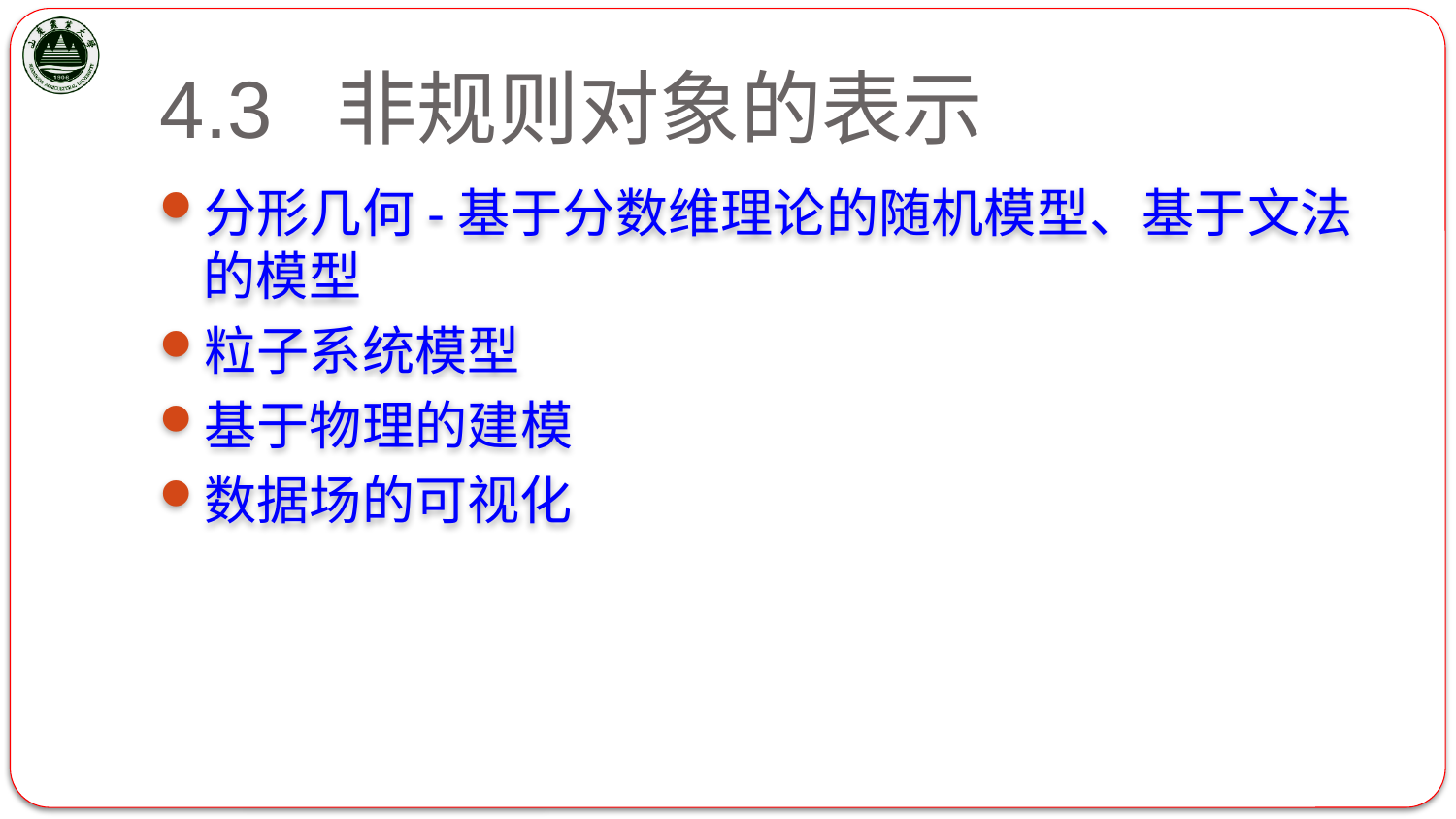

# 4.3  非规则对象的表示
分形几何-基于分数维理论的随机模型、基于文法的模型
粒子系统模型
基于物理的建模
数据场的可视化